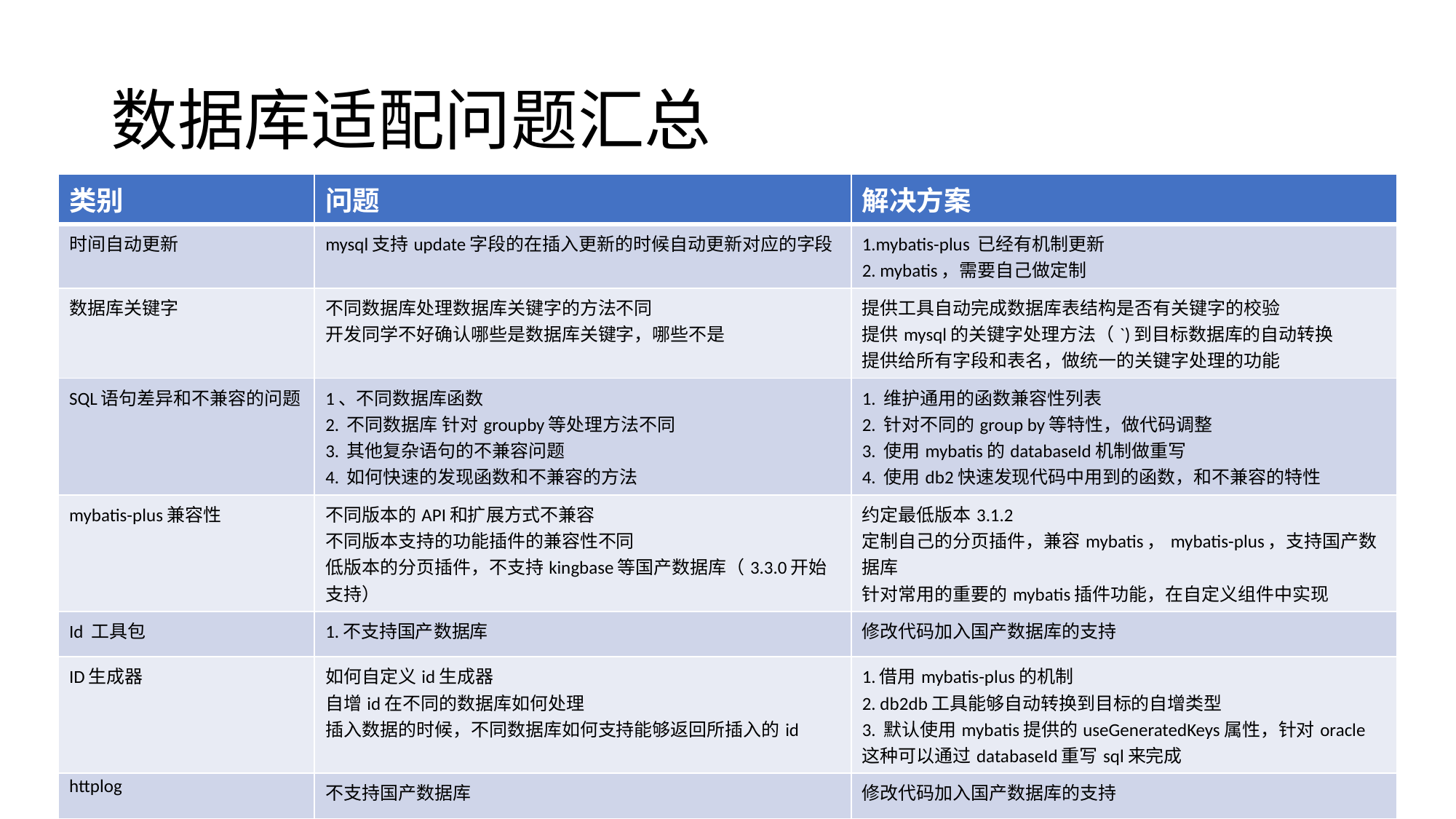

# 数据库适配问题汇总
| 类别 | 问题 | 解决方案 |
| --- | --- | --- |
| 时间自动更新 | mysql支持update字段的在插入更新的时候自动更新对应的字段 | 1.mybatis-plus 已经有机制更新 2. mybatis，需要自己做定制 |
| 数据库关键字 | 不同数据库处理数据库关键字的方法不同 开发同学不好确认哪些是数据库关键字，哪些不是 | 提供工具自动完成数据库表结构是否有关键字的校验  提供mysql的关键字处理方法（`)到目标数据库的自动转换 提供给所有字段和表名，做统一的关键字处理的功能 |
| SQL语句差异和不兼容的问题 | 1、不同数据库函数 2. 不同数据库 针对groupby等处理方法不同 3. 其他复杂语句的不兼容问题 4. 如何快速的发现函数和不兼容的方法 | 1. 维护通用的函数兼容性列表 2. 针对不同的group by等特性，做代码调整 3. 使用mybatis的databaseId机制做重写 4. 使用db2快速发现代码中用到的函数，和不兼容的特性 |
| mybatis-plus兼容性 | 不同版本的API和扩展方式不兼容 不同版本支持的功能插件的兼容性不同 低版本的分页插件，不支持kingbase等国产数据库（3.3.0开始支持） | 约定最低版本3.1.2 定制自己的分页插件，兼容mybatis，mybatis-plus，支持国产数据库 针对常用的重要的mybatis插件功能，在自定义组件中实现 |
| Id 工具包 | 1.不支持国产数据库 | 修改代码加入国产数据库的支持 |
| ID生成器 | 如何自定义id生成器 自增id在不同的数据库如何处理 插入数据的时候，不同数据库如何支持能够返回所插入的id | 1.借用mybatis-plus的机制 2. db2db工具能够自动转换到目标的自增类型  3. 默认使用mybatis提供的useGeneratedKeys属性，针对oracle这种可以通过databaseId重写sql来完成 |
| httplog | 不支持国产数据库 | 修改代码加入国产数据库的支持 |
| druid兼容性 | wall filter不支持国产数据库 | 去掉wall插件 |